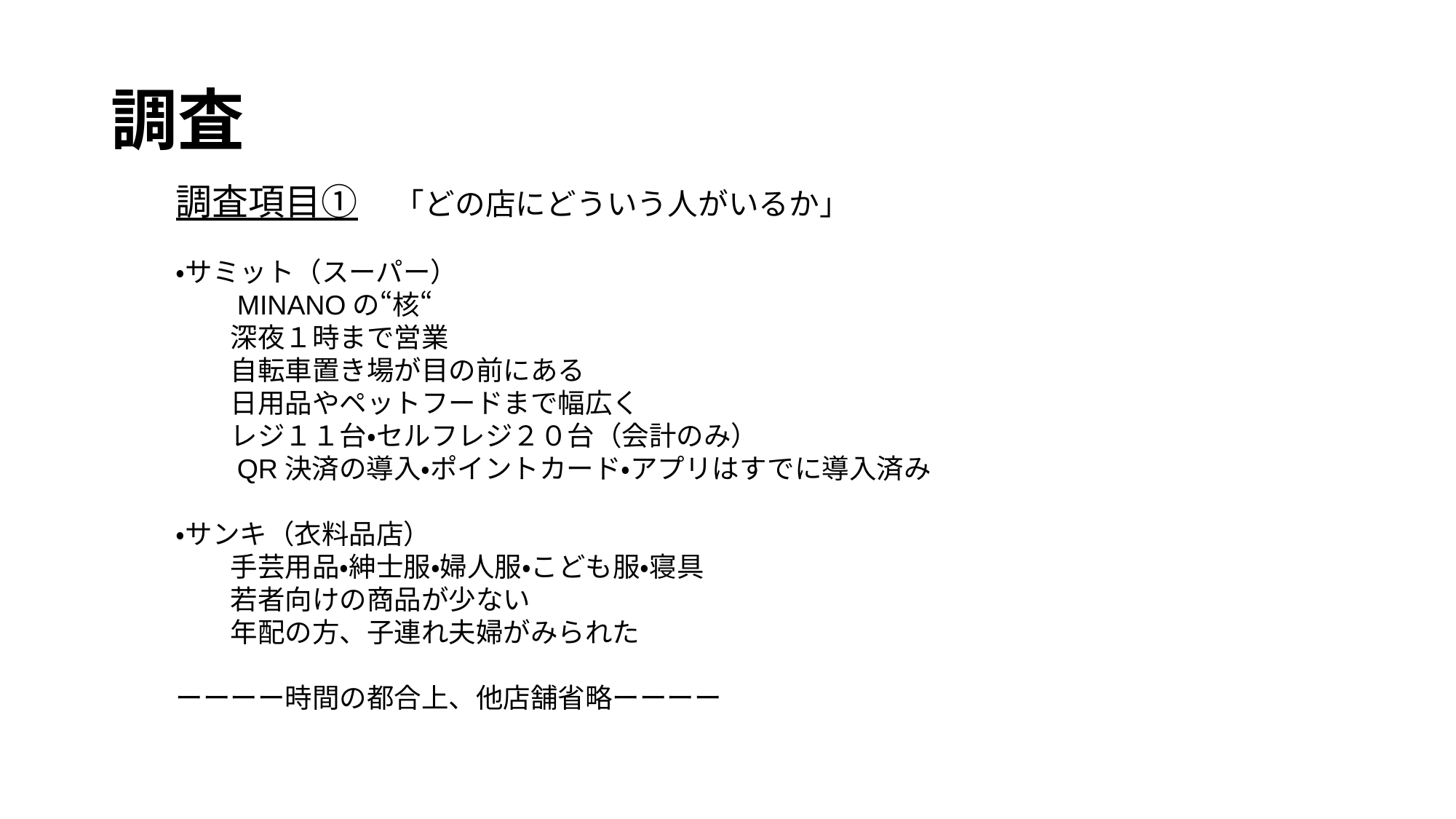

# 調査
調査項目①　「どの店にどういう人がいるか」

・サミット（スーパー）
　　MINANOの“核“
　　深夜１時まで営業
　　自転車置き場が目の前にある
　　日用品やペットフードまで幅広く
　　レジ１１台・セルフレジ２０台（会計のみ）
　　QR決済の導入・ポイントカード・アプリはすでに導入済み

・サンキ（衣料品店）
　　手芸用品・紳士服・婦人服・こども服・寝具
　　若者向けの商品が少ない
　　年配の方、子連れ夫婦がみられた

ーーーー時間の都合上、他店舗省略ーーーー